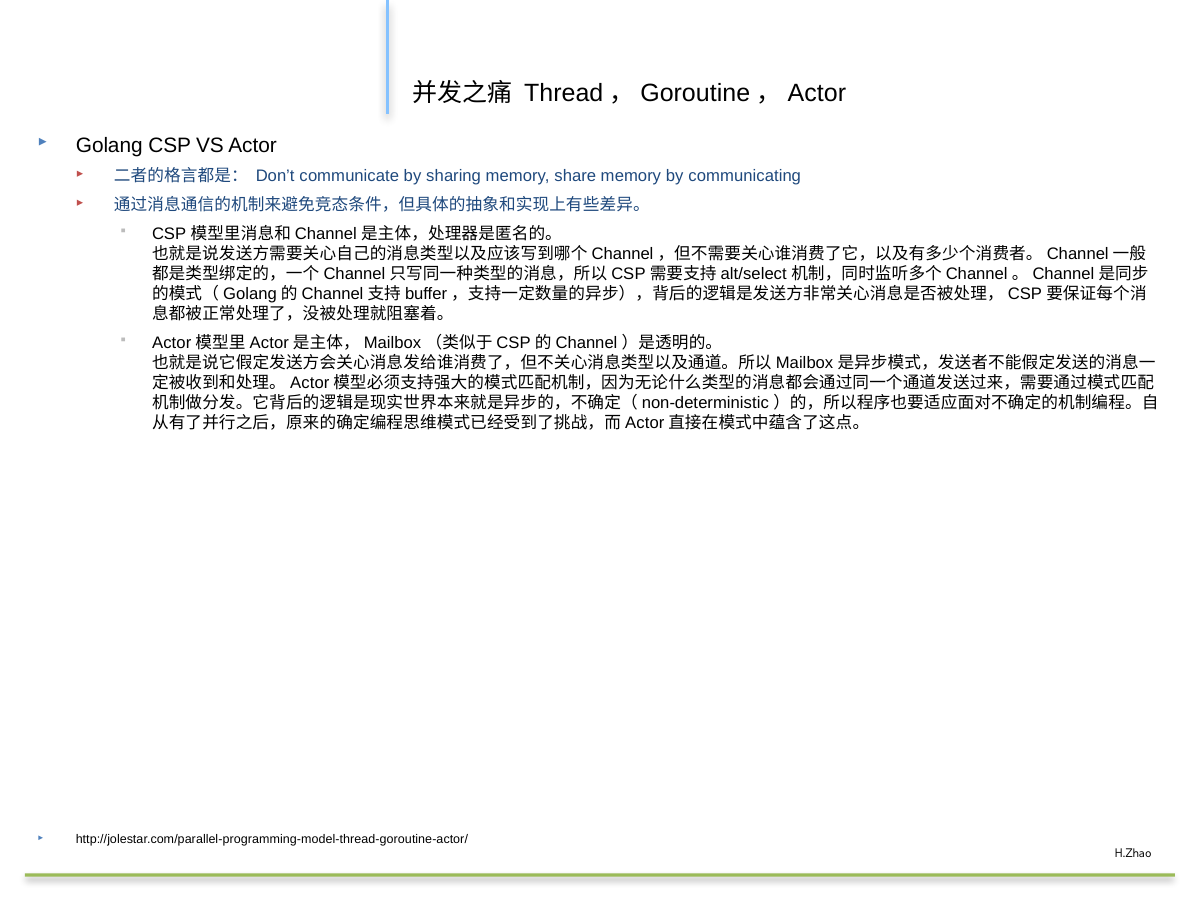

#
并发之痛 Thread，Goroutine，Actor
Golang CSP VS Actor
二者的格言都是： Don’t communicate by sharing memory, share memory by communicating
通过消息通信的机制来避免竞态条件，但具体的抽象和实现上有些差异。
CSP模型里消息和Channel是主体，处理器是匿名的。
也就是说发送方需要关心自己的消息类型以及应该写到哪个Channel，但不需要关心谁消费了它，以及有多少个消费者。Channel一般都是类型绑定的，一个Channel只写同一种类型的消息，所以CSP需要支持alt/select机制，同时监听多个Channel。Channel是同步的模式（Golang的Channel支持buffer，支持一定数量的异步），背后的逻辑是发送方非常关心消息是否被处理，CSP要保证每个消息都被正常处理了，没被处理就阻塞着。
Actor模型里Actor是主体，Mailbox（类似于CSP的Channel）是透明的。
也就是说它假定发送方会关心消息发给谁消费了，但不关心消息类型以及通道。所以Mailbox是异步模式，发送者不能假定发送的消息一定被收到和处理。Actor模型必须支持强大的模式匹配机制，因为无论什么类型的消息都会通过同一个通道发送过来，需要通过模式匹配机制做分发。它背后的逻辑是现实世界本来就是异步的，不确定（non-deterministic）的，所以程序也要适应面对不确定的机制编程。自从有了并行之后，原来的确定编程思维模式已经受到了挑战，而Actor直接在模式中蕴含了这点。

http://jolestar.com/parallel-programming-model-thread-goroutine-actor/